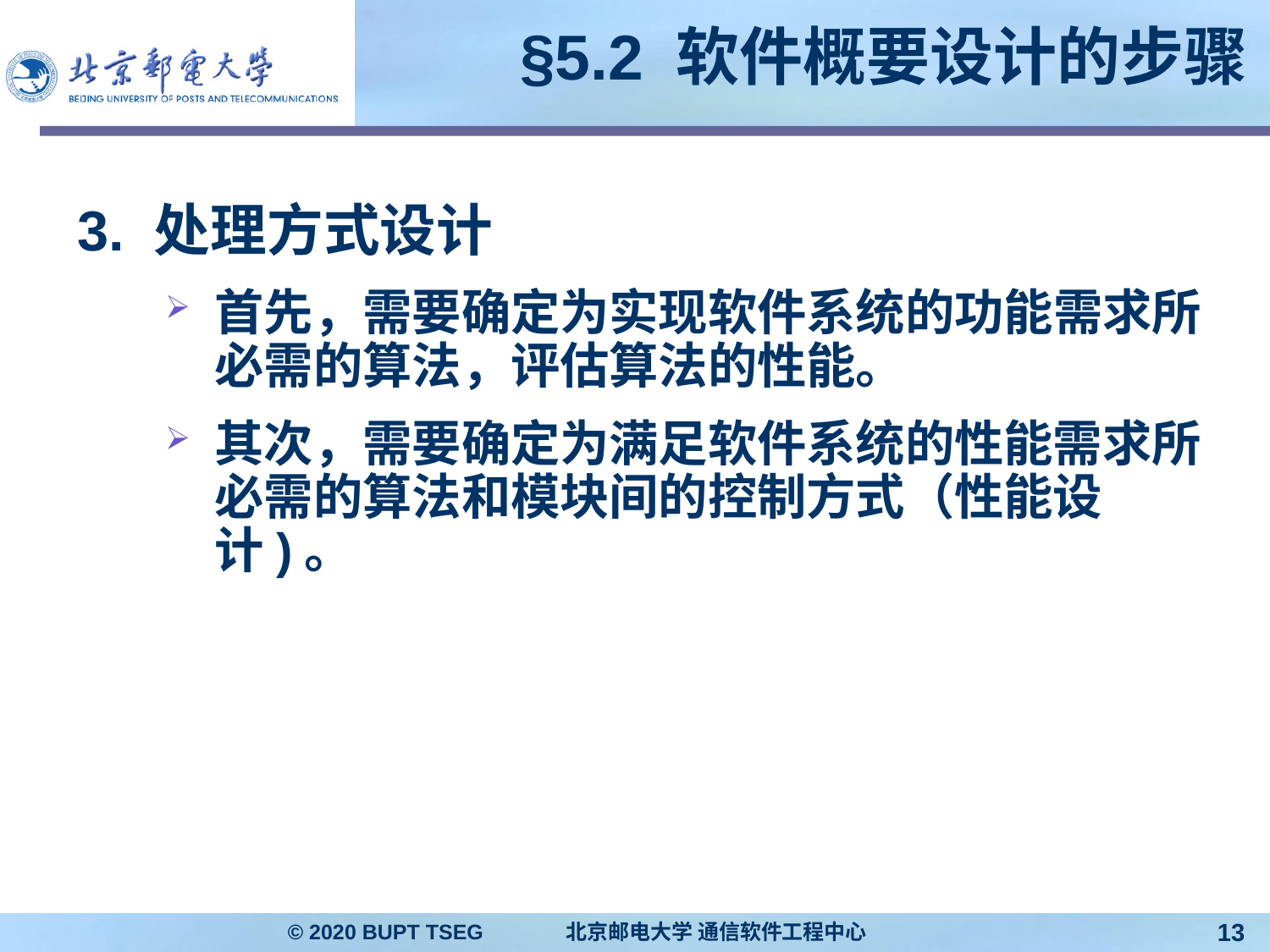

# §5.2 软件概要设计的步骤
3. 处理方式设计
首先，需要确定为实现软件系统的功能需求所必需的算法，评估算法的性能。
其次，需要确定为满足软件系统的性能需求所必需的算法和模块间的控制方式（性能设计)。
© 2020 BUPT TSEG             北京邮电大学 通信软件工程中心